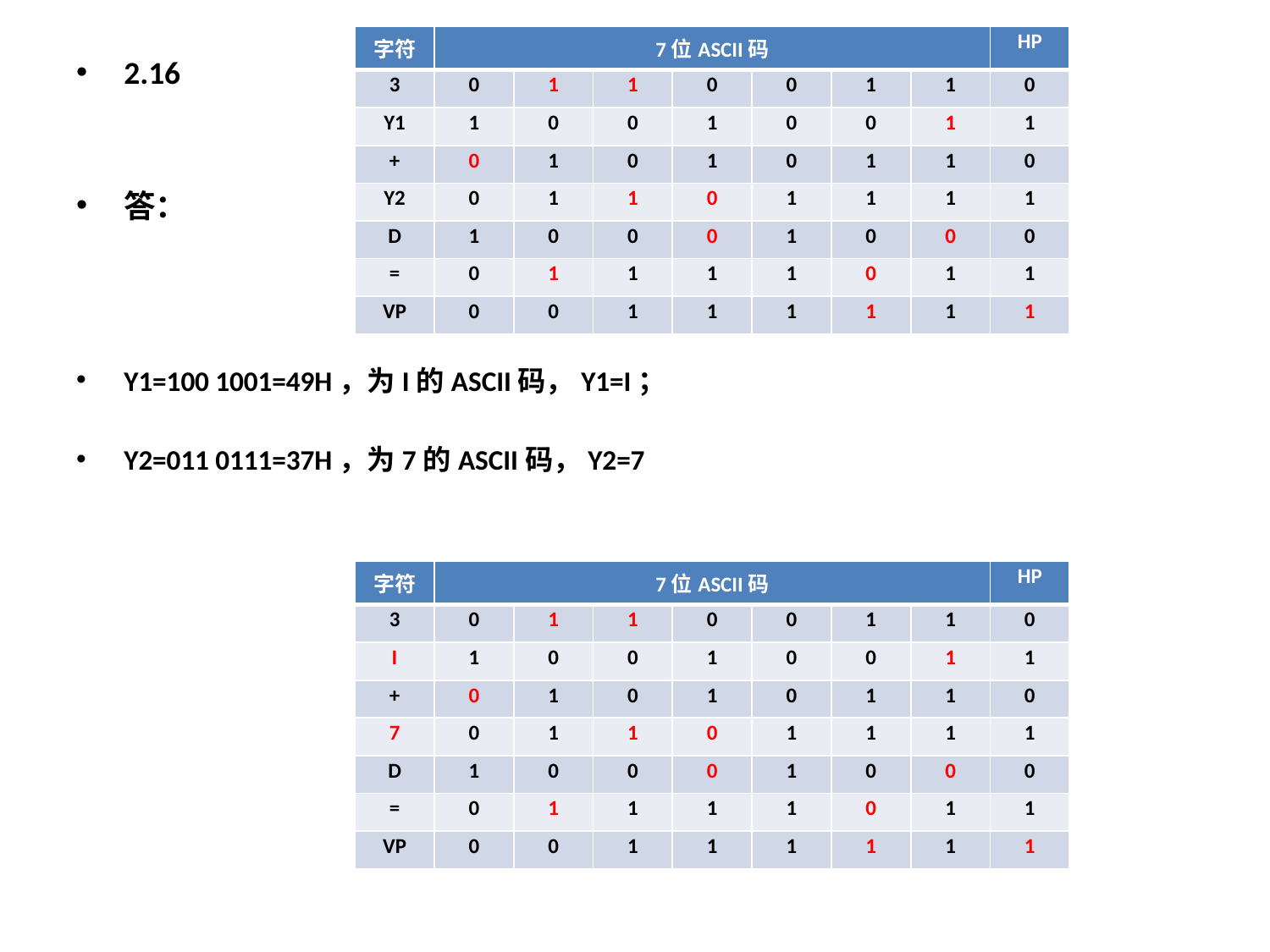

| 字符 | 7位ASCII码 |  |  |  |  |  |  | HP |
| --- | --- | --- | --- | --- | --- | --- | --- | --- |
| 3 | 0 | 1 | 1 | 0 | 0 | 1 | 1 | 0 |
| Y1 | 1 | 0 | 0 | 1 | 0 | 0 | 1 | 1 |
| + | 0 | 1 | 0 | 1 | 0 | 1 | 1 | 0 |
| Y2 | 0 | 1 | 1 | 0 | 1 | 1 | 1 | 1 |
| D | 1 | 0 | 0 | 0 | 1 | 0 | 0 | 0 |
| = | 0 | 1 | 1 | 1 | 1 | 0 | 1 | 1 |
| VP | 0 | 0 | 1 | 1 | 1 | 1 | 1 | 1 |
2.16

答：

Y1=100 1001=49H，为I的ASCII码，Y1=I；

Y2=011 0111=37H，为7的ASCII码，Y2=7

| 字符 | 7位ASCII码 |  |  |  |  |  |  | HP |
| --- | --- | --- | --- | --- | --- | --- | --- | --- |
| 3 | 0 | 1 | 1 | 0 | 0 | 1 | 1 | 0 |
| I | 1 | 0 | 0 | 1 | 0 | 0 | 1 | 1 |
| + | 0 | 1 | 0 | 1 | 0 | 1 | 1 | 0 |
| 7 | 0 | 1 | 1 | 0 | 1 | 1 | 1 | 1 |
| D | 1 | 0 | 0 | 0 | 1 | 0 | 0 | 0 |
| = | 0 | 1 | 1 | 1 | 1 | 0 | 1 | 1 |
| VP | 0 | 0 | 1 | 1 | 1 | 1 | 1 | 1 |